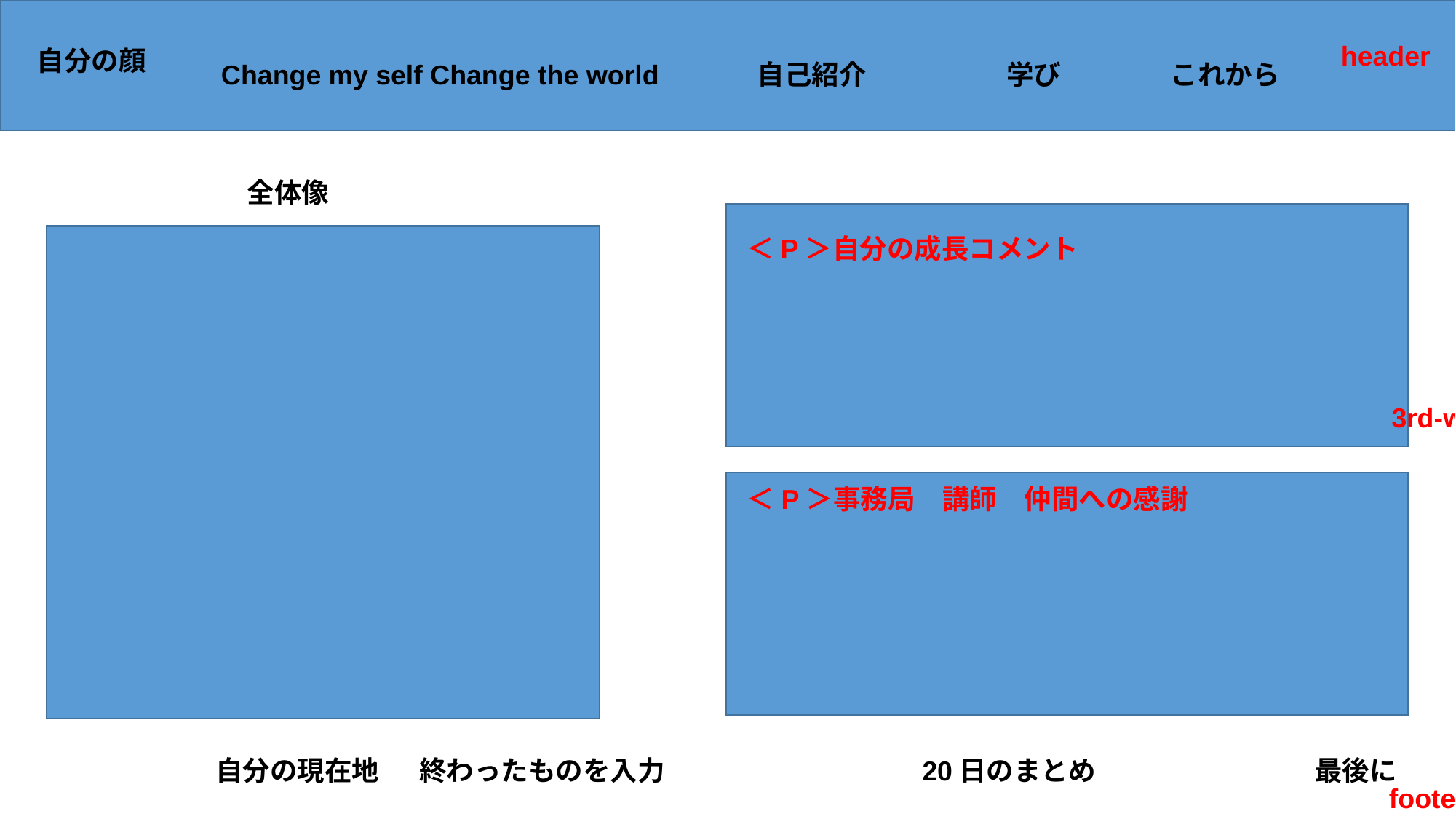

header
自分の顔
Change my self Change the world
自己紹介
学び
これから

全体像

＜P＞自分の成長コメント
3rd-wrapper

＜P＞事務局　講師　仲間への感謝
自分の現在地
終わったものを入力
20日のまとめ
最後に
footer